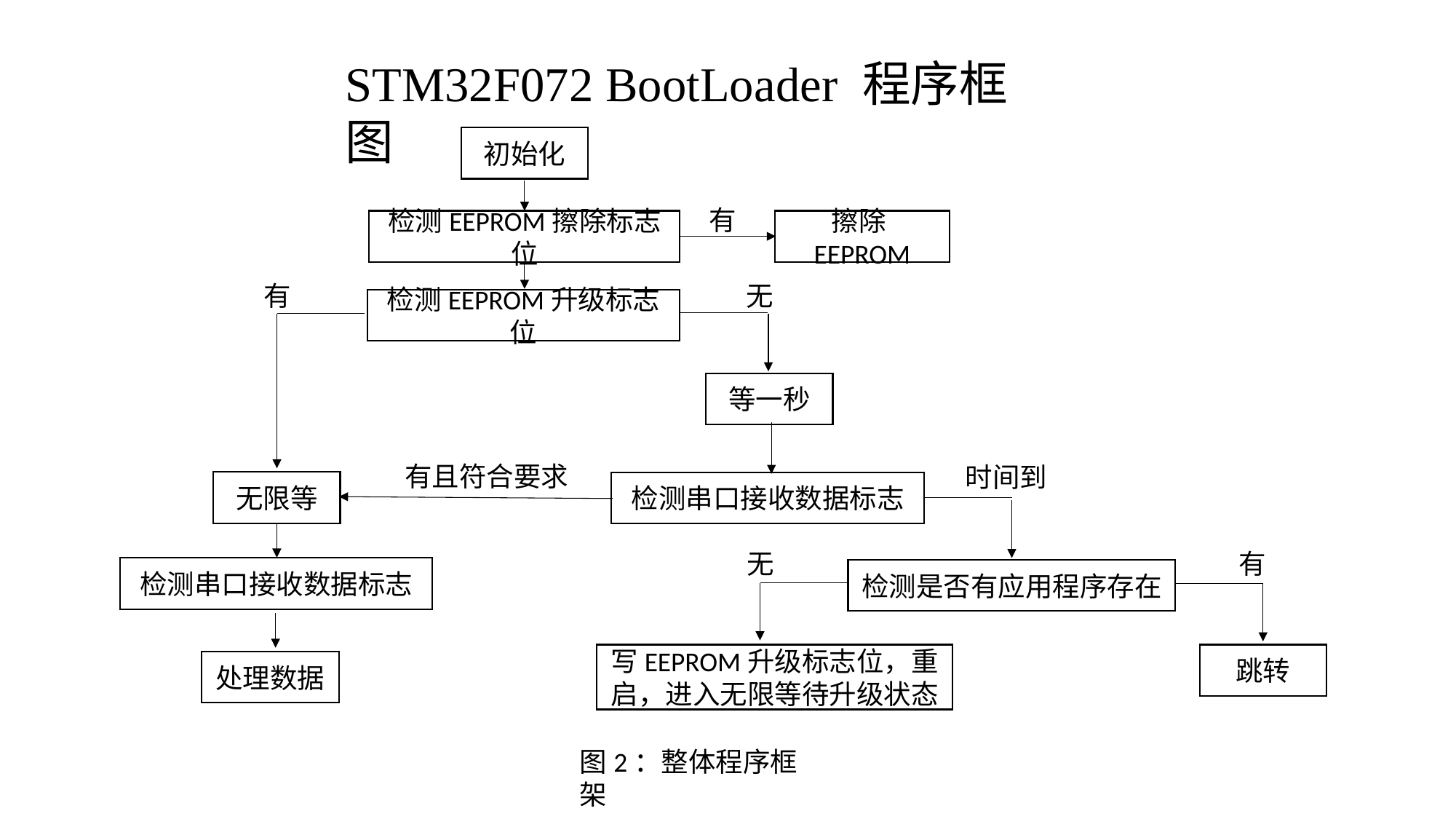

STM32F072 BootLoader 程序框图
初始化
有
检测EEPROM擦除标志位
擦除EEPROM
有
无
检测EEPROM升级标志位
等一秒
有且符合要求
时间到
无限等
检测串口接收数据标志
无
有
检测串口接收数据标志
检测是否有应用程序存在
写EEPROM升级标志位，重启，进入无限等待升级状态
跳转
处理数据
图2：整体程序框架